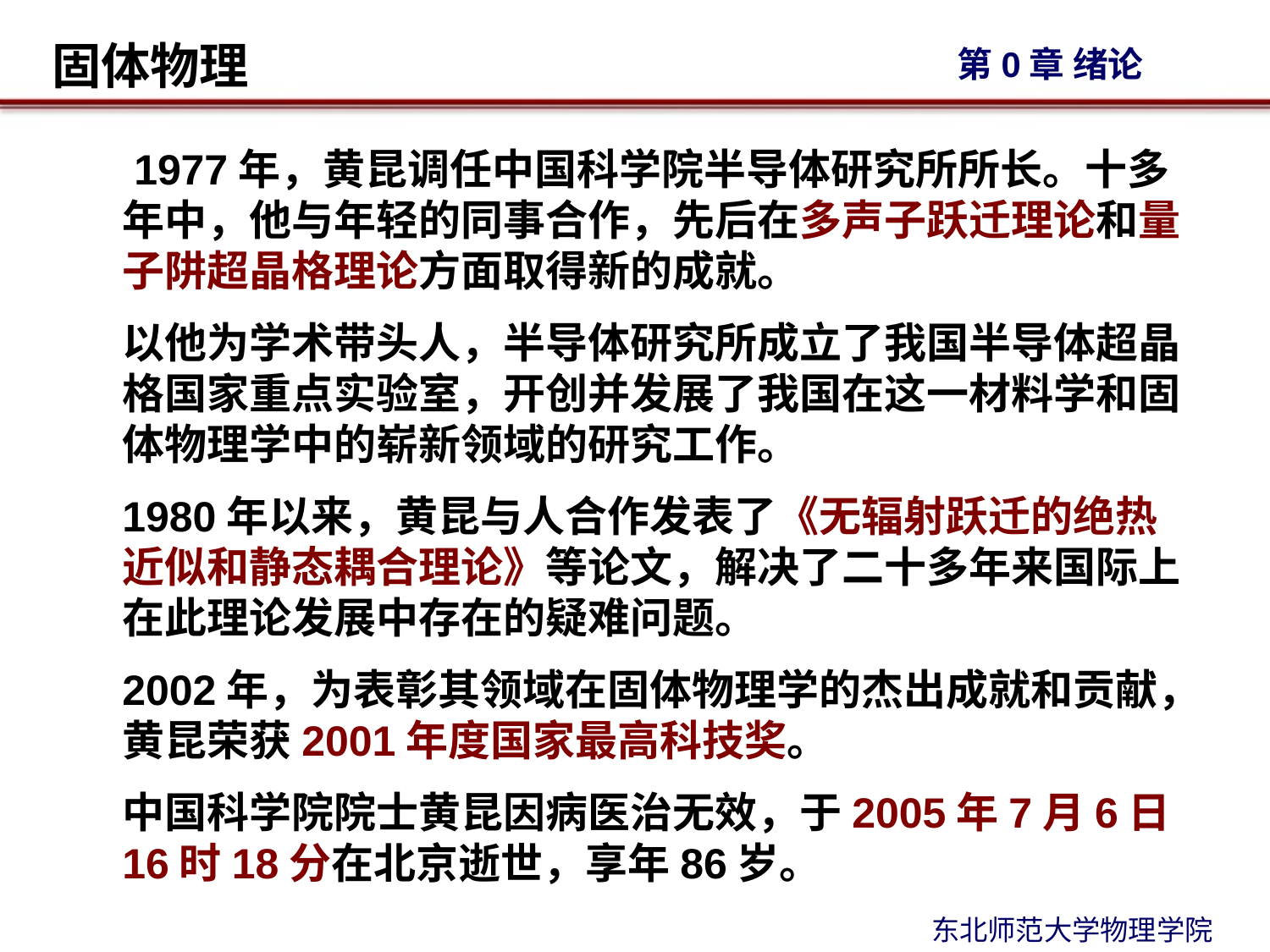

1977年，黄昆调任中国科学院半导体研究所所长。十多年中，他与年轻的同事合作，先后在多声子跃迁理论和量子阱超晶格理论方面取得新的成就。
以他为学术带头人，半导体研究所成立了我国半导体超晶格国家重点实验室，开创并发展了我国在这一材料学和固体物理学中的崭新领域的研究工作。
1980年以来，黄昆与人合作发表了《无辐射跃迁的绝热近似和静态耦合理论》等论文，解决了二十多年来国际上在此理论发展中存在的疑难问题。
2002年，为表彰其领域在固体物理学的杰出成就和贡献，黄昆荣获2001年度国家最高科技奖。
中国科学院院士黄昆因病医治无效，于2005年7月6日16时18分在北京逝世，享年86岁。